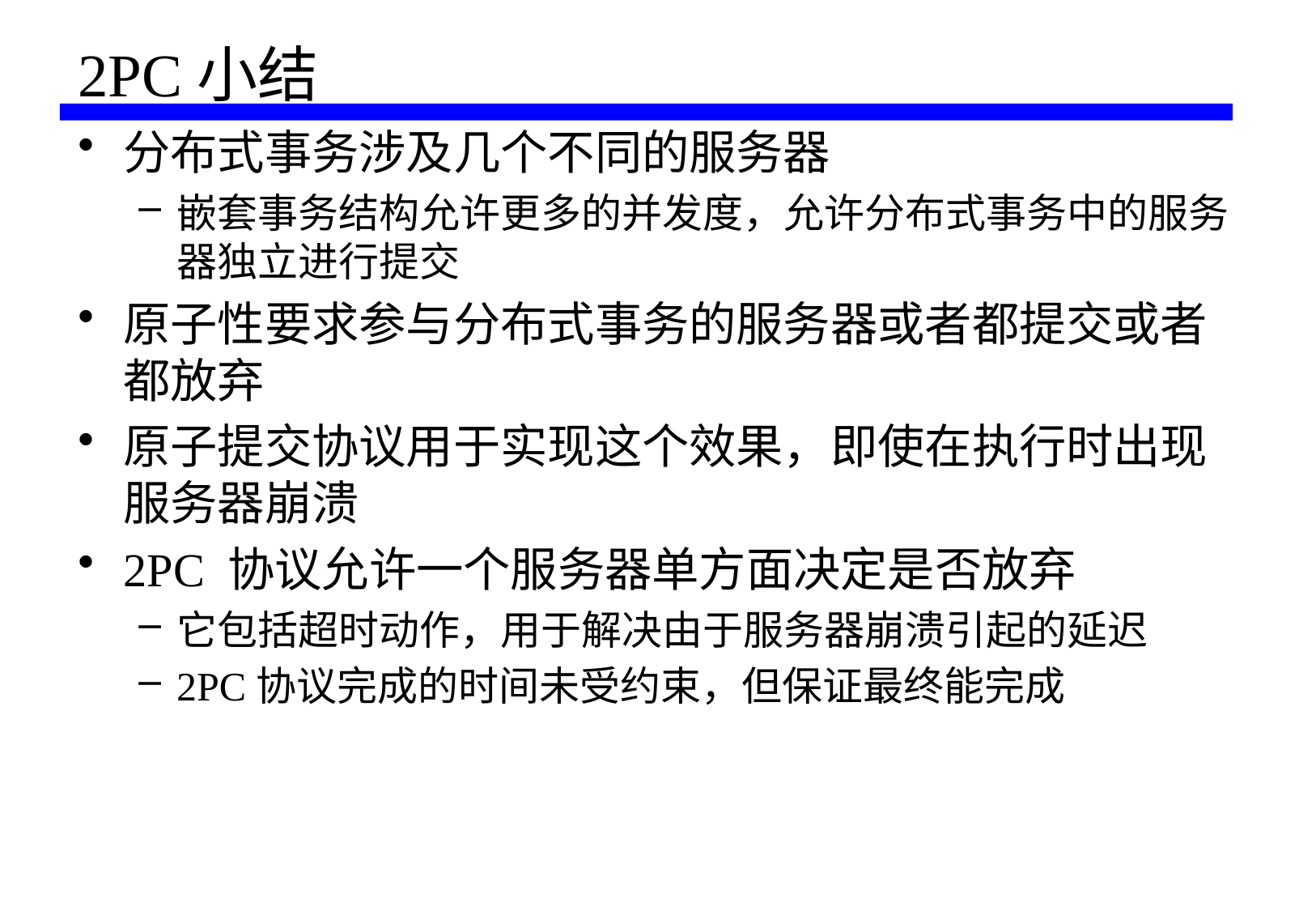

# 2PC小结
分布式事务涉及几个不同的服务器
嵌套事务结构允许更多的并发度，允许分布式事务中的服务器独立进行提交
原子性要求参与分布式事务的服务器或者都提交或者都放弃
原子提交协议用于实现这个效果，即使在执行时出现服务器崩溃
2PC 协议允许一个服务器单方面决定是否放弃
它包括超时动作，用于解决由于服务器崩溃引起的延迟
2PC协议完成的时间未受约束，但保证最终能完成